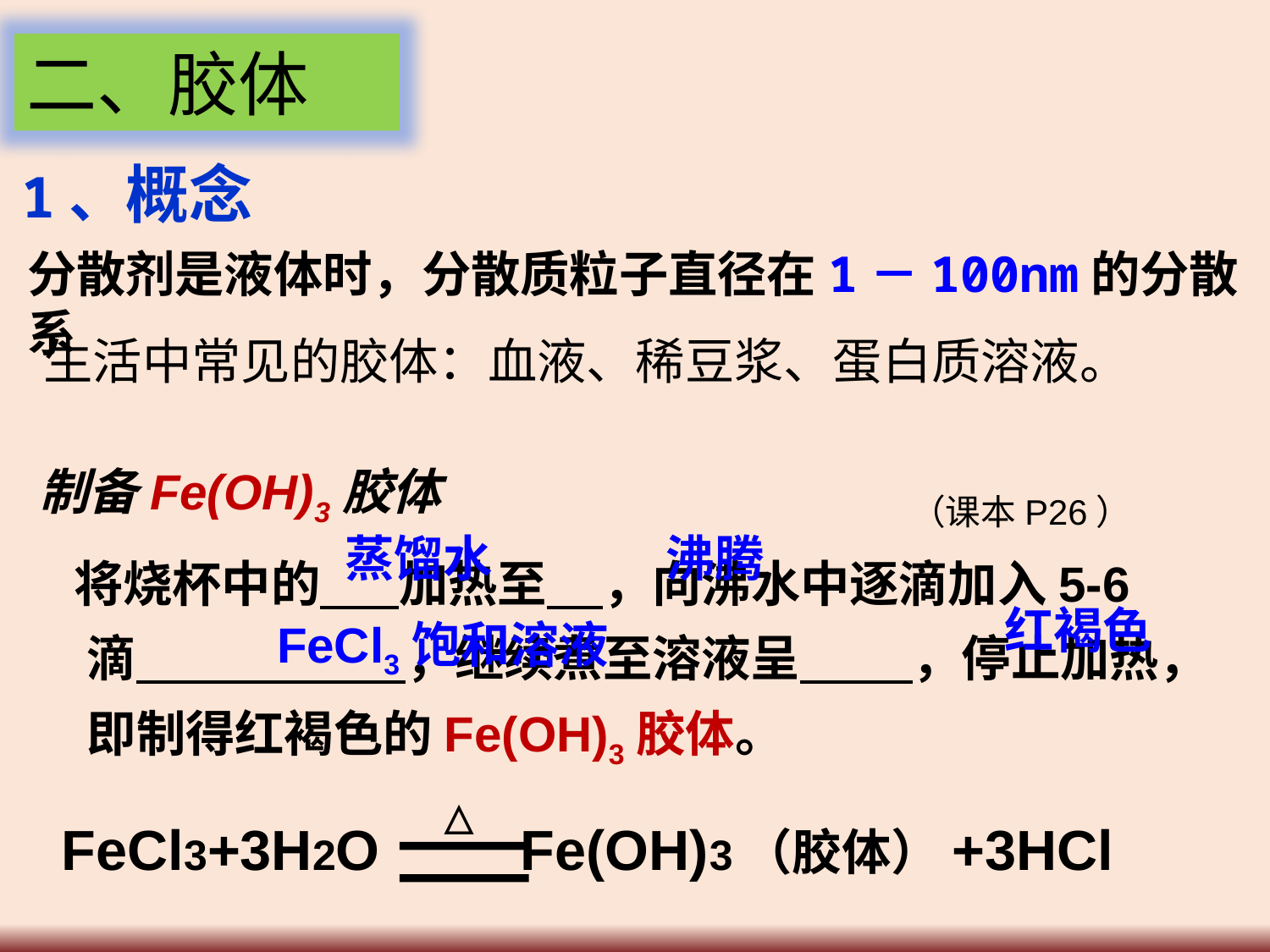

二、胶体
1、概念
分散剂是液体时，分散质粒子直径在1－100nm的分散系
生活中常见的胶体：血液、稀豆浆、蛋白质溶液。
制备Fe(OH)3胶体
  将烧杯中的       加热至     ，向沸水中逐滴加入5-6滴                        ，继续煮至溶液呈          ，停止加热，即制得红褐色的Fe(OH)3胶体。
（课本P26）
沸腾
蒸馏水
红褐色
FeCl3饱和溶液
△
 FeCl3+3H2O         Fe(OH)3（胶体）+3HCl